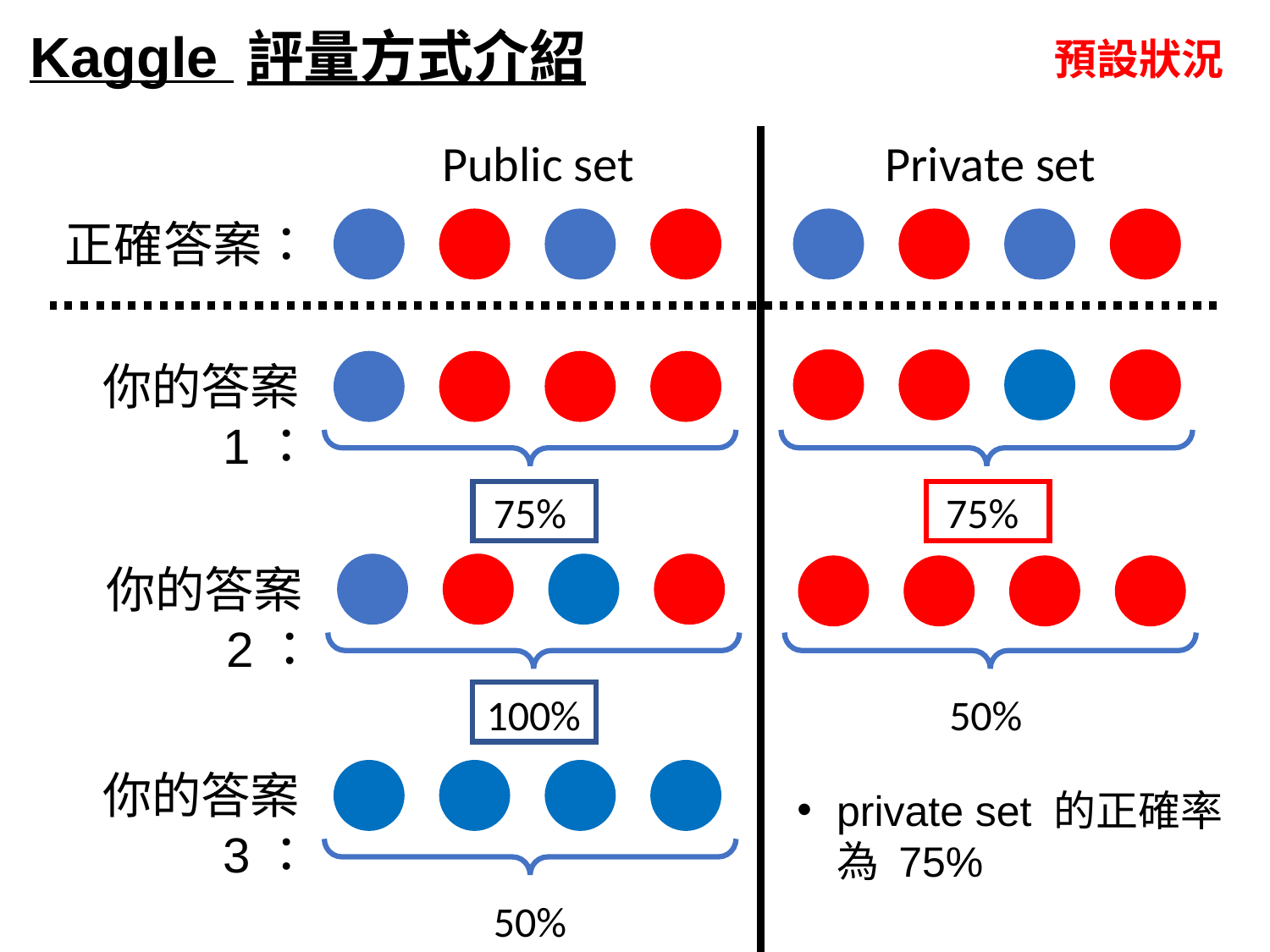

Kaggle 評量方式介紹
預設狀況
Public set
Private set
正確答案：

你的答案1：

75%
75%

你的答案2：

100%
50%
你的答案3：

private set 的正確率為 75%
50%